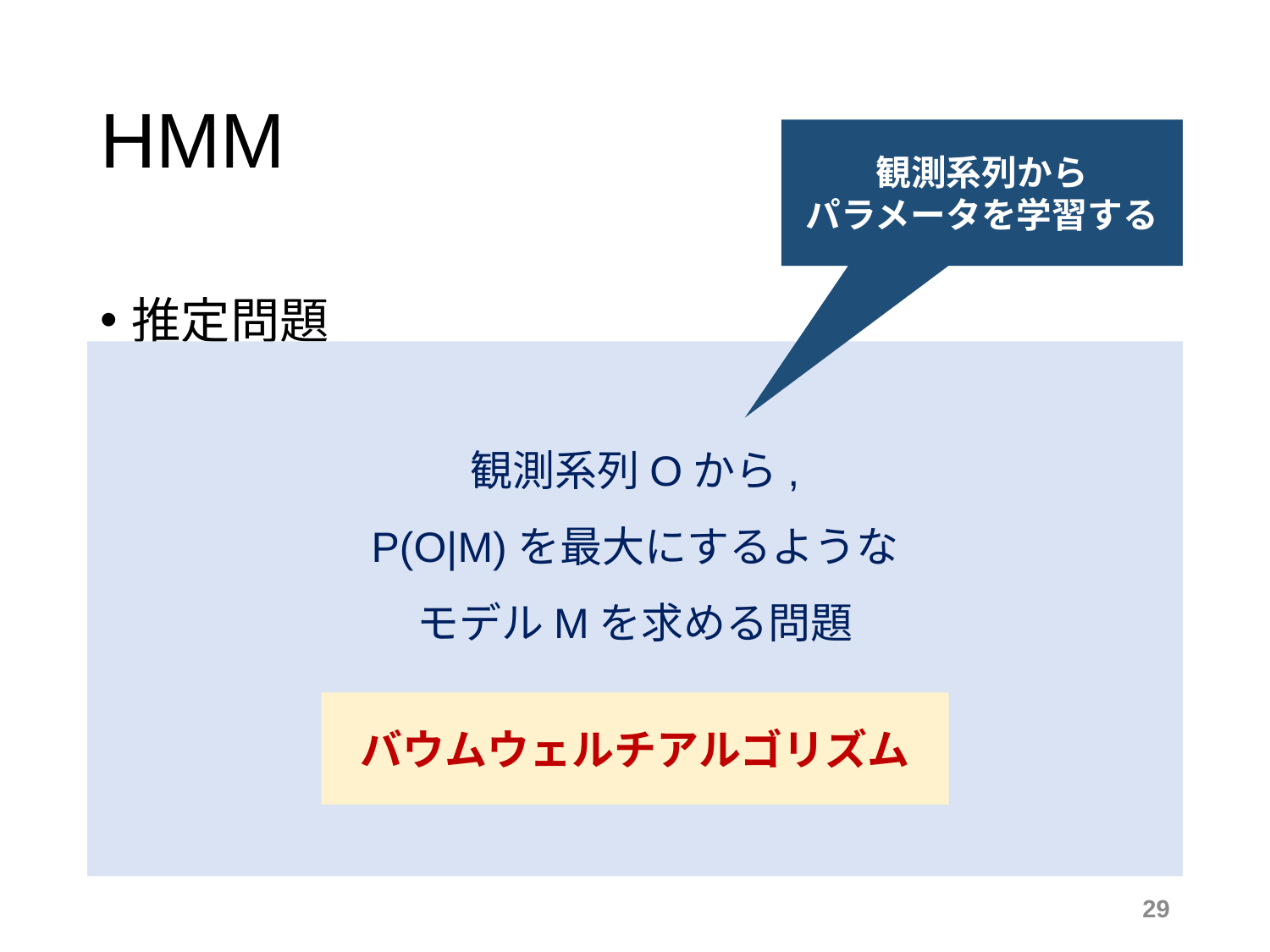

# HMM
観測系列から
パラメータを学習する
推定問題

観測系列Oから,
P(O|M)を最大にするような
モデルMを求める問題

バウムウェルチアルゴリズム
29